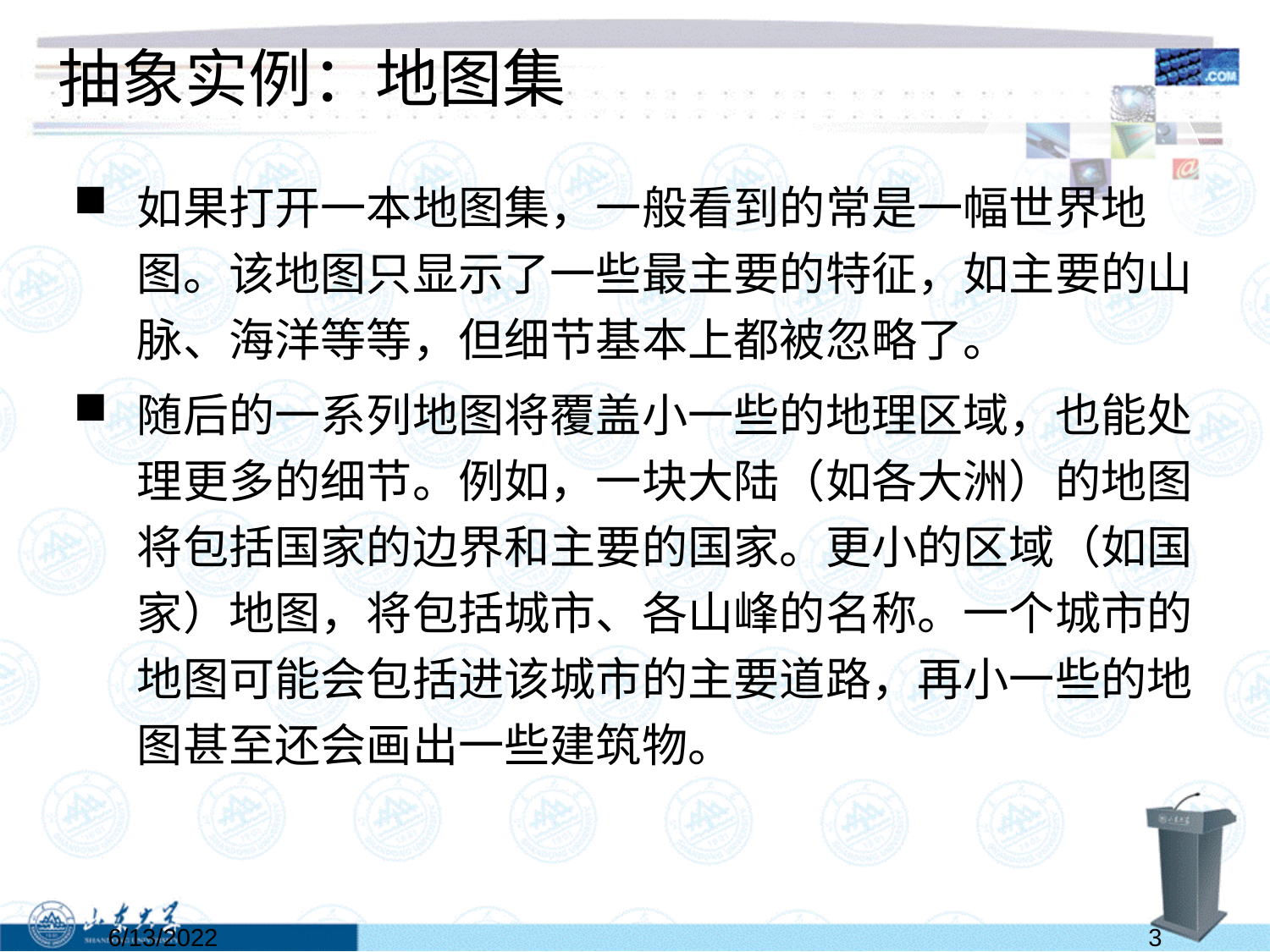

# 抽象实例：地图集
如果打开一本地图集，一般看到的常是一幅世界地图。该地图只显示了一些最主要的特征，如主要的山脉、海洋等等，但细节基本上都被忽略了。
随后的一系列地图将覆盖小一些的地理区域，也能处理更多的细节。例如，一块大陆（如各大洲）的地图将包括国家的边界和主要的国家。更小的区域（如国家）地图，将包括城市、各山峰的名称。一个城市的地图可能会包括进该城市的主要道路，再小一些的地图甚至还会画出一些建筑物。
6/13/2022
3